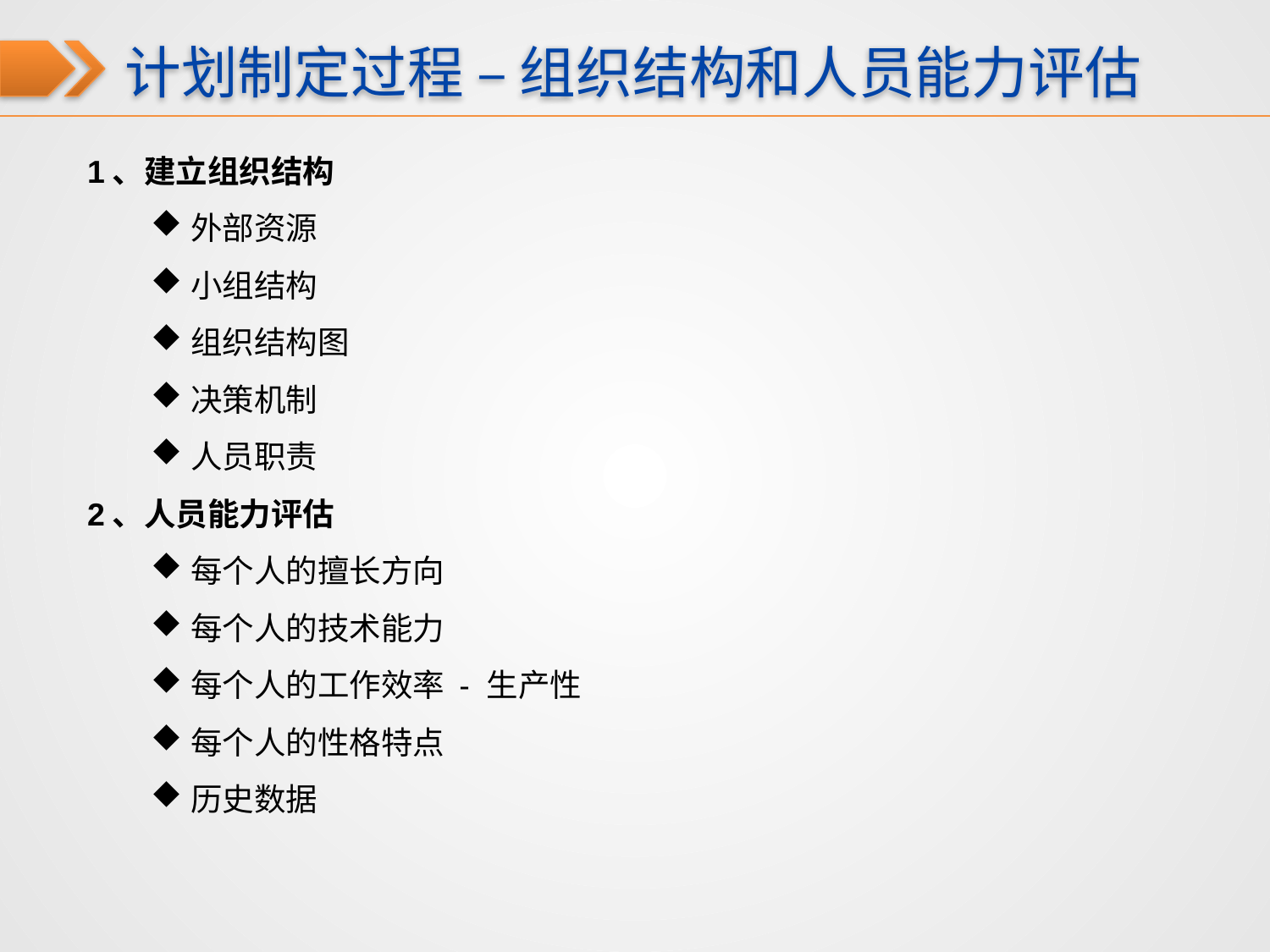

计划制定过程 – 组织结构和人员能力评估

1、建立组织结构
外部资源
小组结构
组织结构图
决策机制
人员职责
2、人员能力评估
每个人的擅长方向
每个人的技术能力
每个人的工作效率 - 生产性
每个人的性格特点
历史数据